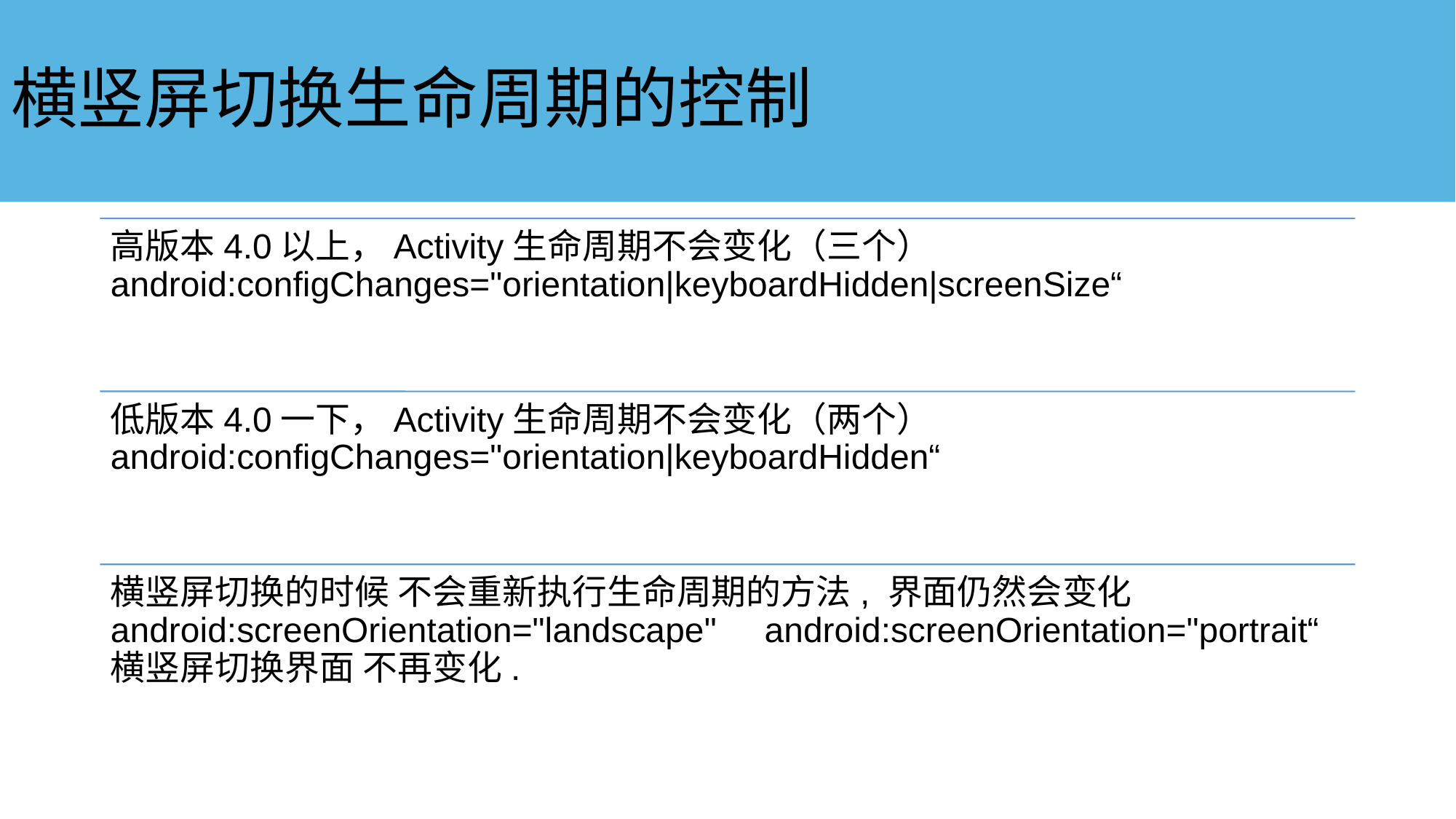

# 横竖屏切换生命周期的控制
高版本4.0以上，Activity生命周期不会变化（三个）   android:configChanges="orientation|keyboardHidden|screenSize“
低版本4.0一下，Activity生命周期不会变化（两个）    android:configChanges="orientation|keyboardHidden“
横竖屏切换的时候 不会重新执行生命周期的方法, 界面仍然会变化
android:screenOrientation="landscape"     android:screenOrientation="portrait“
横竖屏切换界面 不再变化.